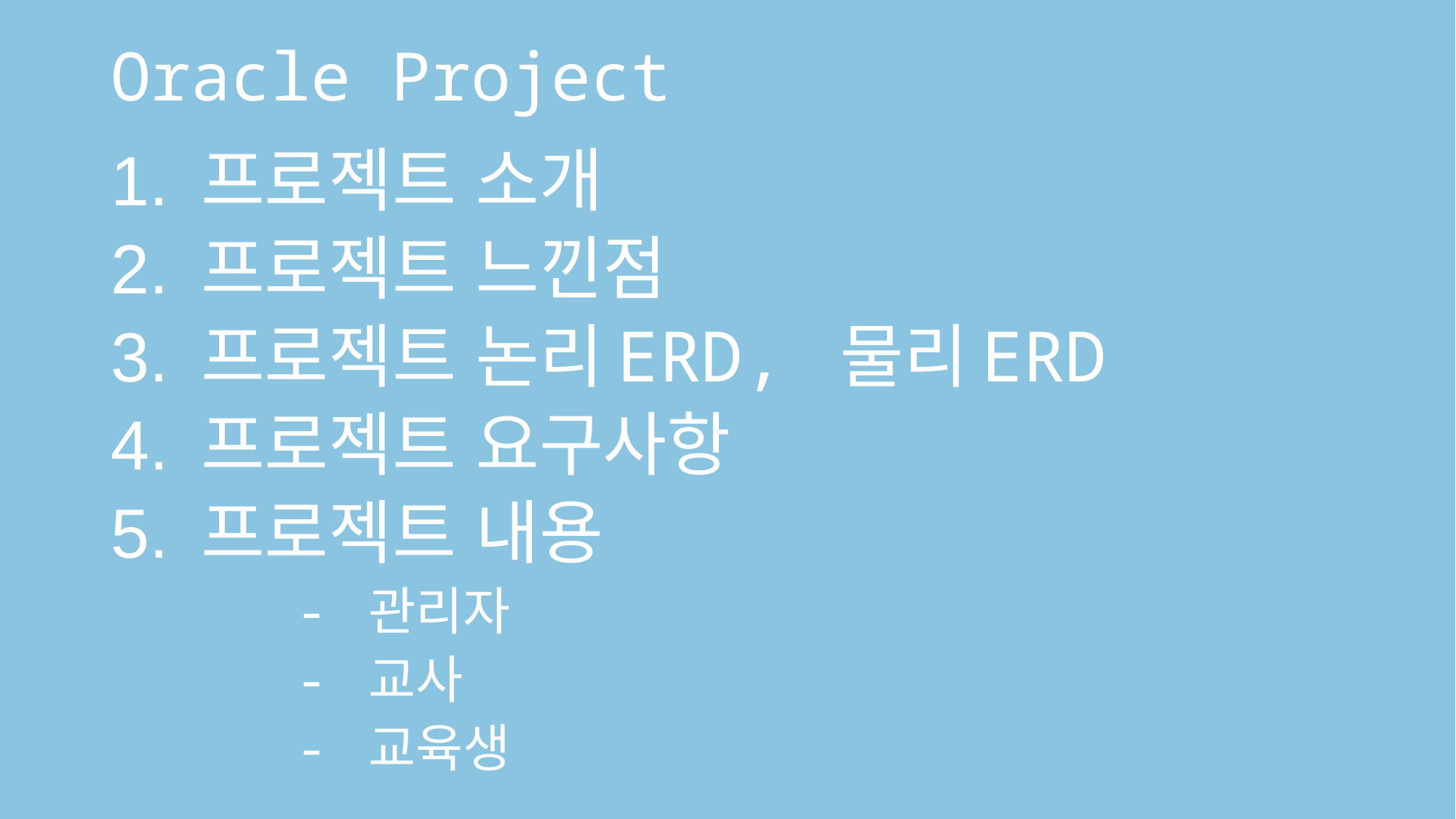

Oracle Project
 프로젝트 소개
 프로젝트 느낀점
 프로젝트 논리ERD, 물리ERD
 프로젝트 요구사항
 프로젝트 내용
		- 관리자
		- 교사
		- 교육생